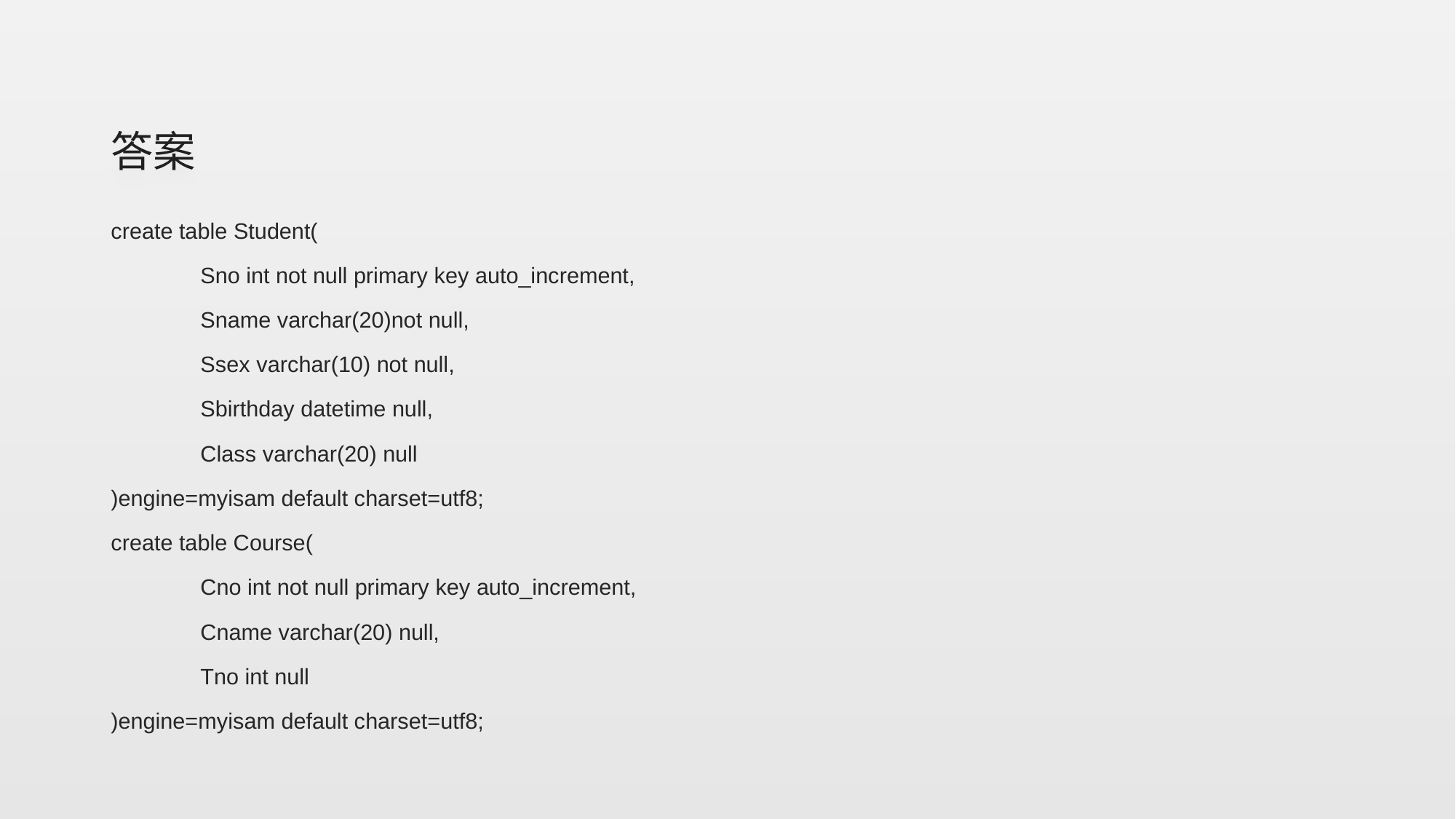

# 答案
create table Student(
	Sno int not null primary key auto_increment,
	Sname varchar(20)not null,
	Ssex varchar(10) not null,
	Sbirthday datetime null,
	Class varchar(20) null
)engine=myisam default charset=utf8;
create table Course(
	Cno int not null primary key auto_increment,
	Cname varchar(20) null,
	Tno int null
)engine=myisam default charset=utf8;